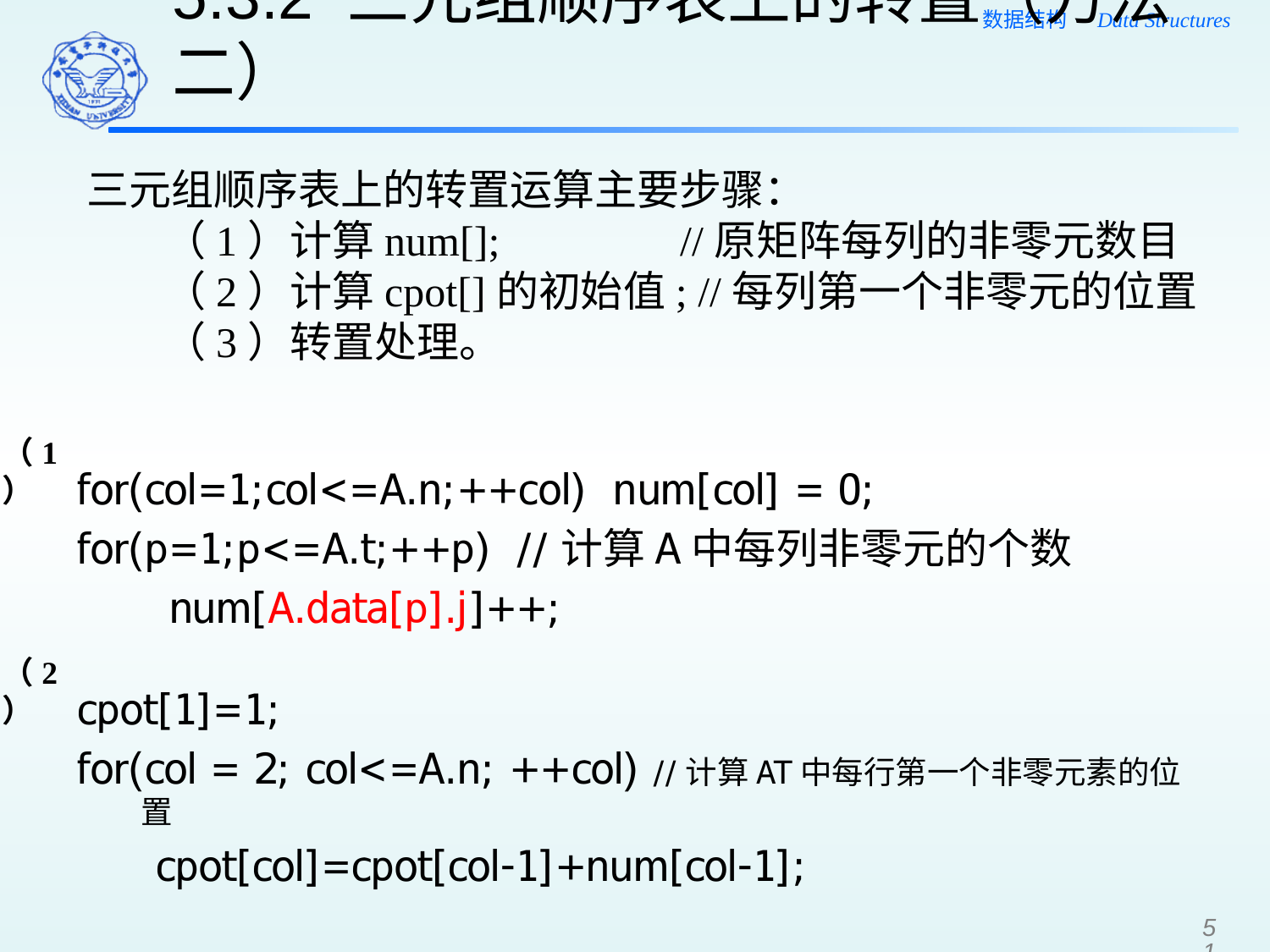

5.3.2 三元组顺序表上的转置（方法二）
三元组顺序表上的转置运算主要步骤：
       （1）计算num[];                 //原矩阵每列的非零元数目
       （2）计算cpot[]的初始值; //每列第一个非零元的位置
       （3）转置处理。
（1）
for(col=1;col<=A.n;++col)  num[col] = 0;
for(p=1;p<=A.t;++p)  //计算A中每列非零元的个数
       num[A.data[p].j]++;
（2）
cpot[1]=1;
for(col = 2; col<=A.n; ++col) //计算AT中每行第一个非零元素的位置
      cpot[col]=cpot[col-1]+num[col-1];
51